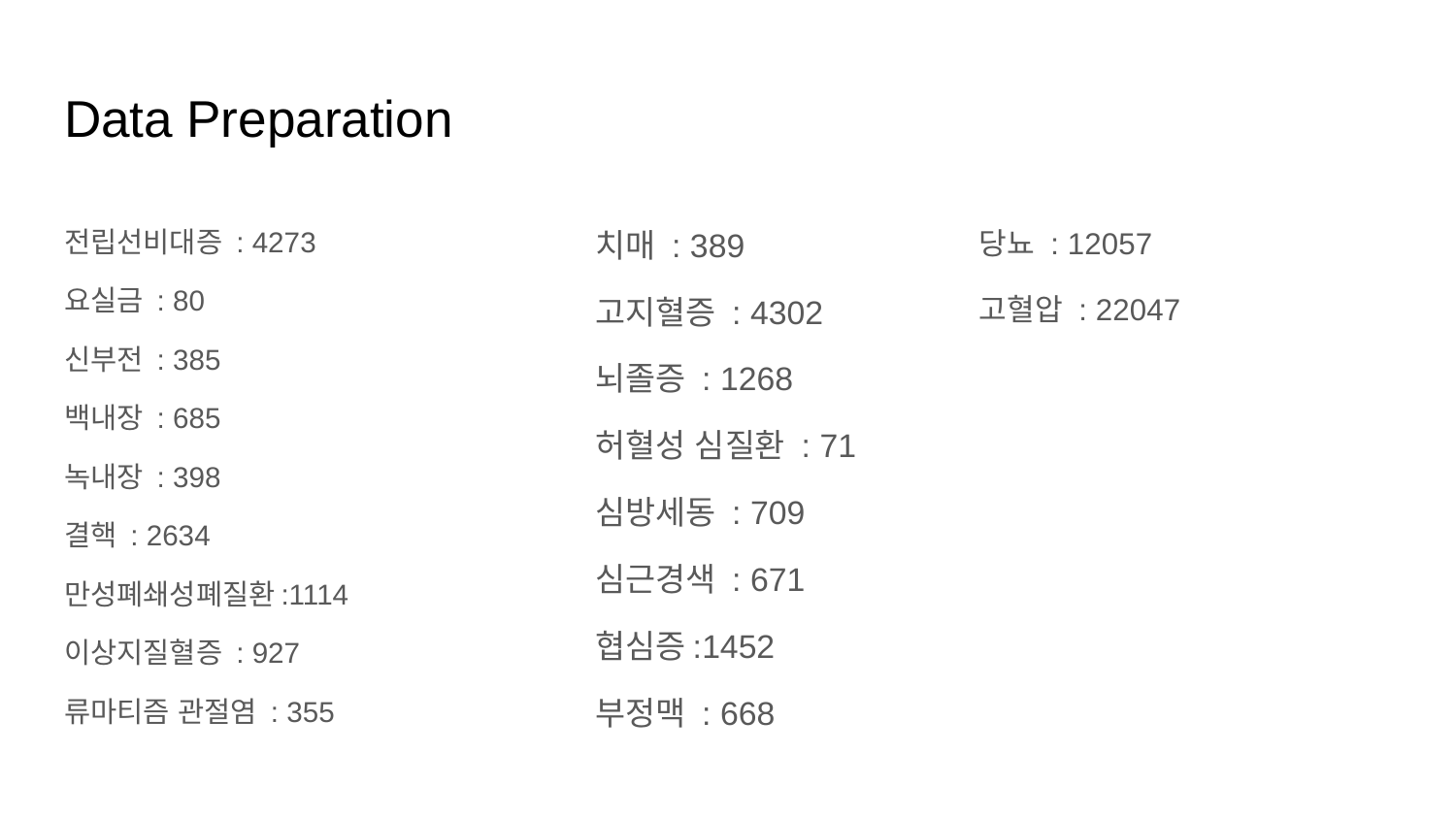

# Data Preparation
전립선비대증 : 4273
요실금 : 80
신부전 : 385
백내장 : 685
녹내장 : 398
결핵 : 2634
만성폐쇄성폐질환:1114
이상지질혈증 : 927
류마티즘 관절염 : 355
치매 : 389
고지혈증 : 4302
뇌졸증 : 1268
허혈성 심질환 : 71
심방세동 : 709
심근경색 : 671
협심증:1452
부정맥 : 668

당뇨 : 12057
고혈압 : 22047